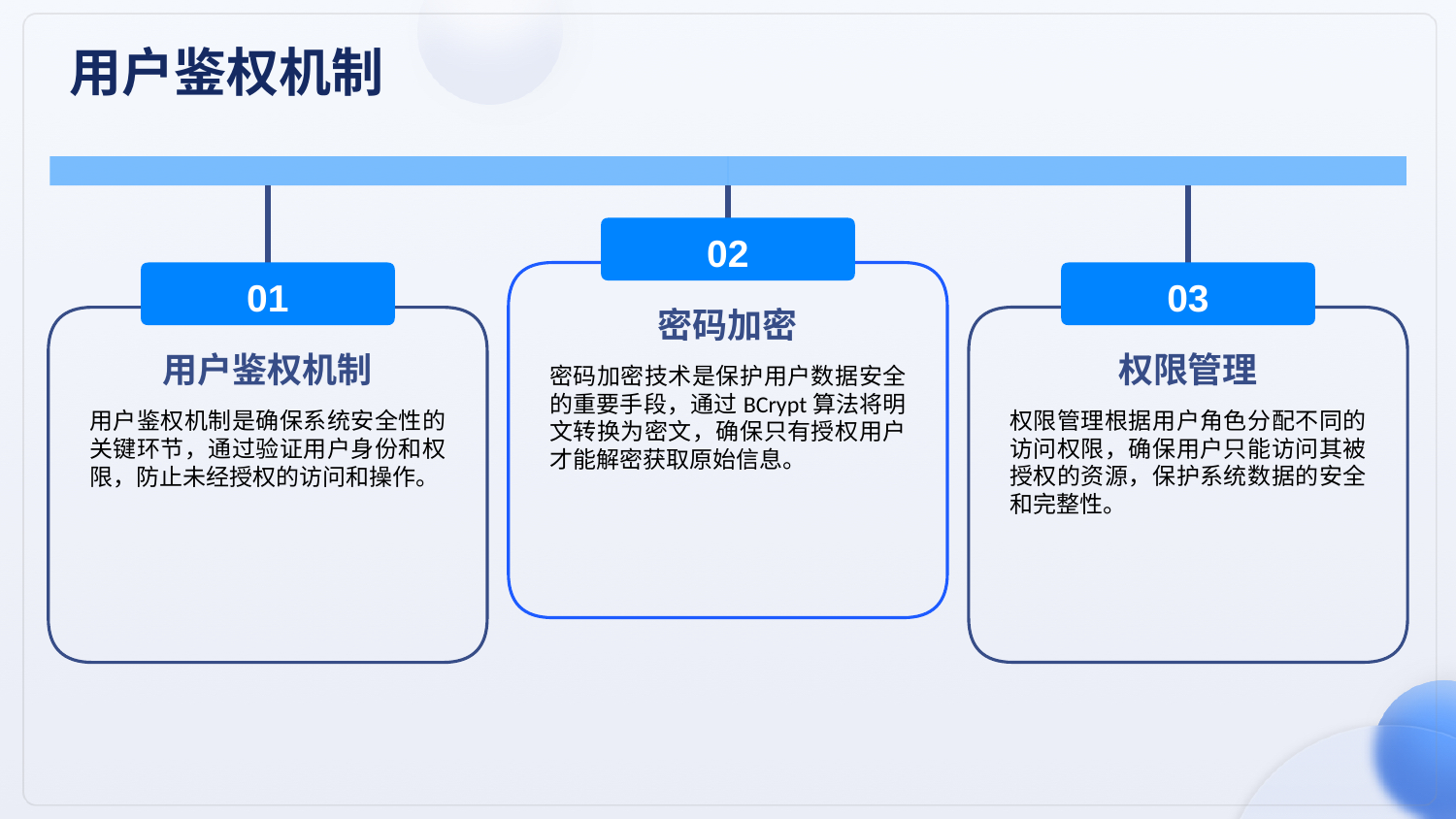

用户鉴权机制

02

01
03

密码加密

用户鉴权机制
权限管理
密码加密技术是保护用户数据安全的重要手段，通过BCrypt算法将明文转换为密文，确保只有授权用户才能解密获取原始信息。
用户鉴权机制是确保系统安全性的关键环节，通过验证用户身份和权限，防止未经授权的访问和操作。
权限管理根据用户角色分配不同的访问权限，确保用户只能访问其被授权的资源，保护系统数据的安全和完整性。